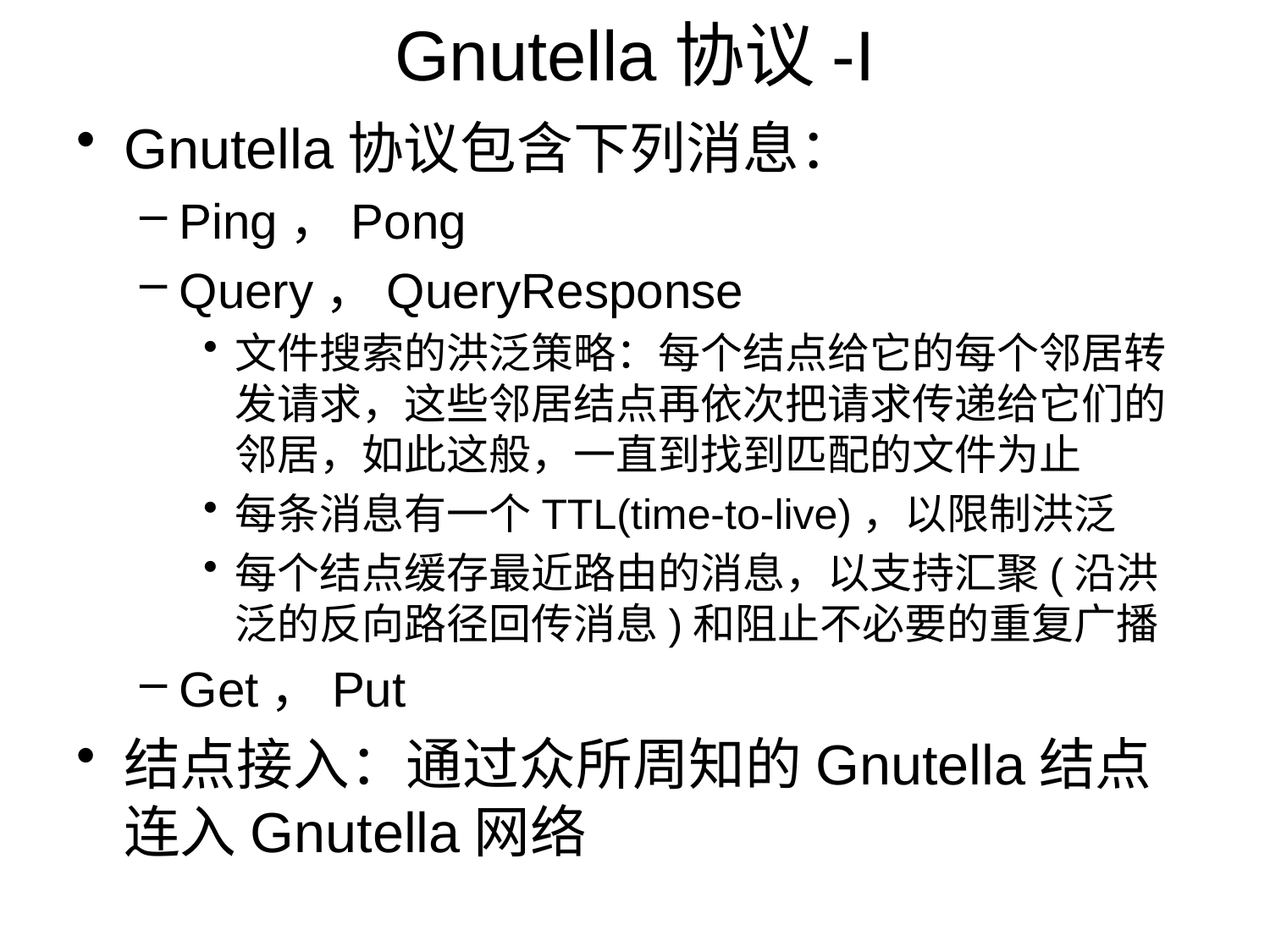

# Gnutella协议-I
Gnutella协议包含下列消息：
Ping，Pong
Query，QueryResponse
文件搜索的洪泛策略：每个结点给它的每个邻居转发请求，这些邻居结点再依次把请求传递给它们的邻居，如此这般，一直到找到匹配的文件为止
每条消息有一个TTL(time-to-live)，以限制洪泛
每个结点缓存最近路由的消息，以支持汇聚(沿洪泛的反向路径回传消息)和阻止不必要的重复广播
Get，Put
结点接入：通过众所周知的Gnutella结点连入Gnutella网络